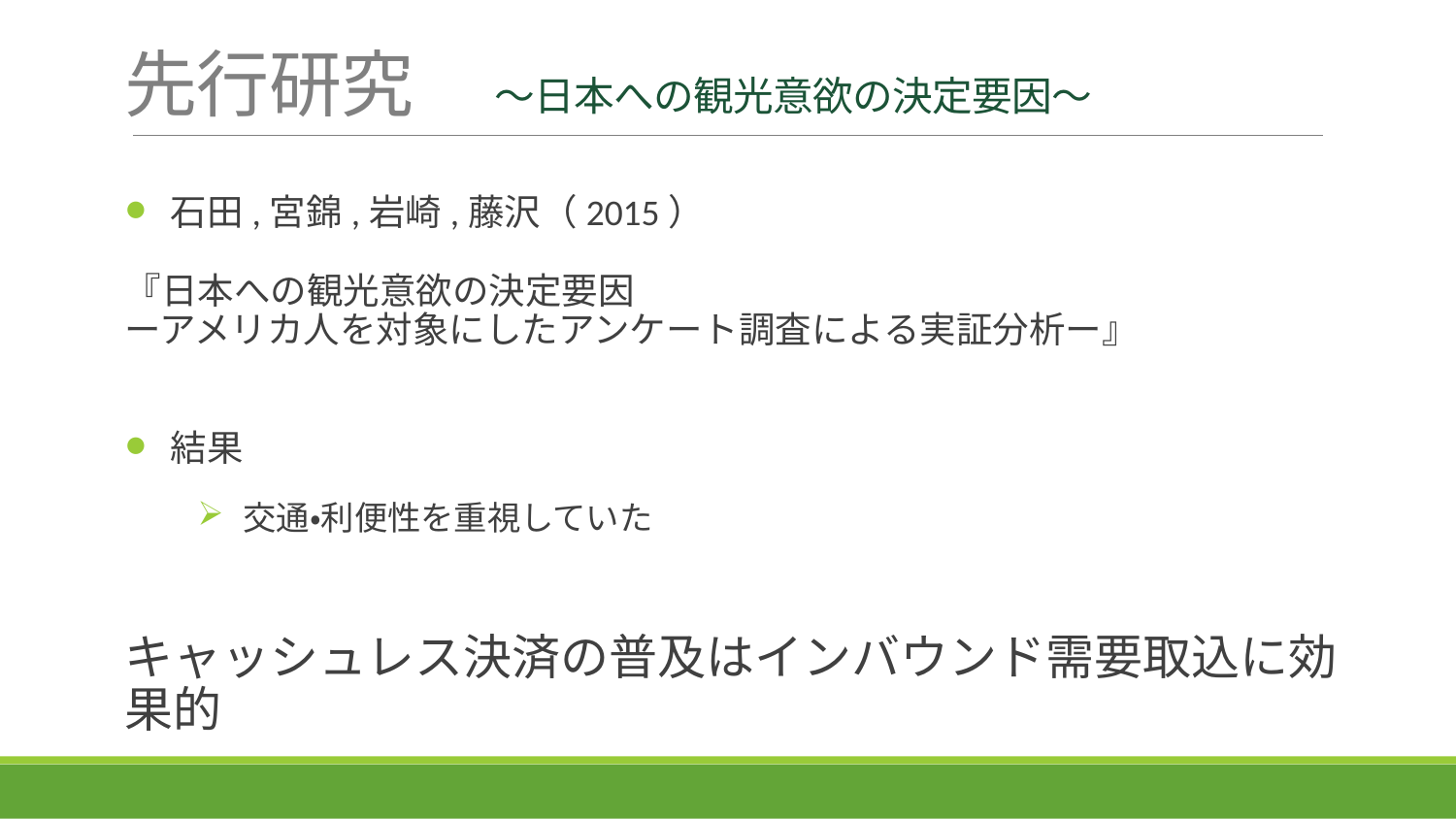

先行研究　 〜日本への観光意欲の決定要因〜
石田,宮錦,岩崎,藤沢（2015）

『日本への観光意欲の決定要因
ーアメリカ人を対象にしたアンケート調査による実証分析ー』

結果
交通・利便性を重視していた

キャッシュレス決済の普及はインバウンド需要取込に効果的